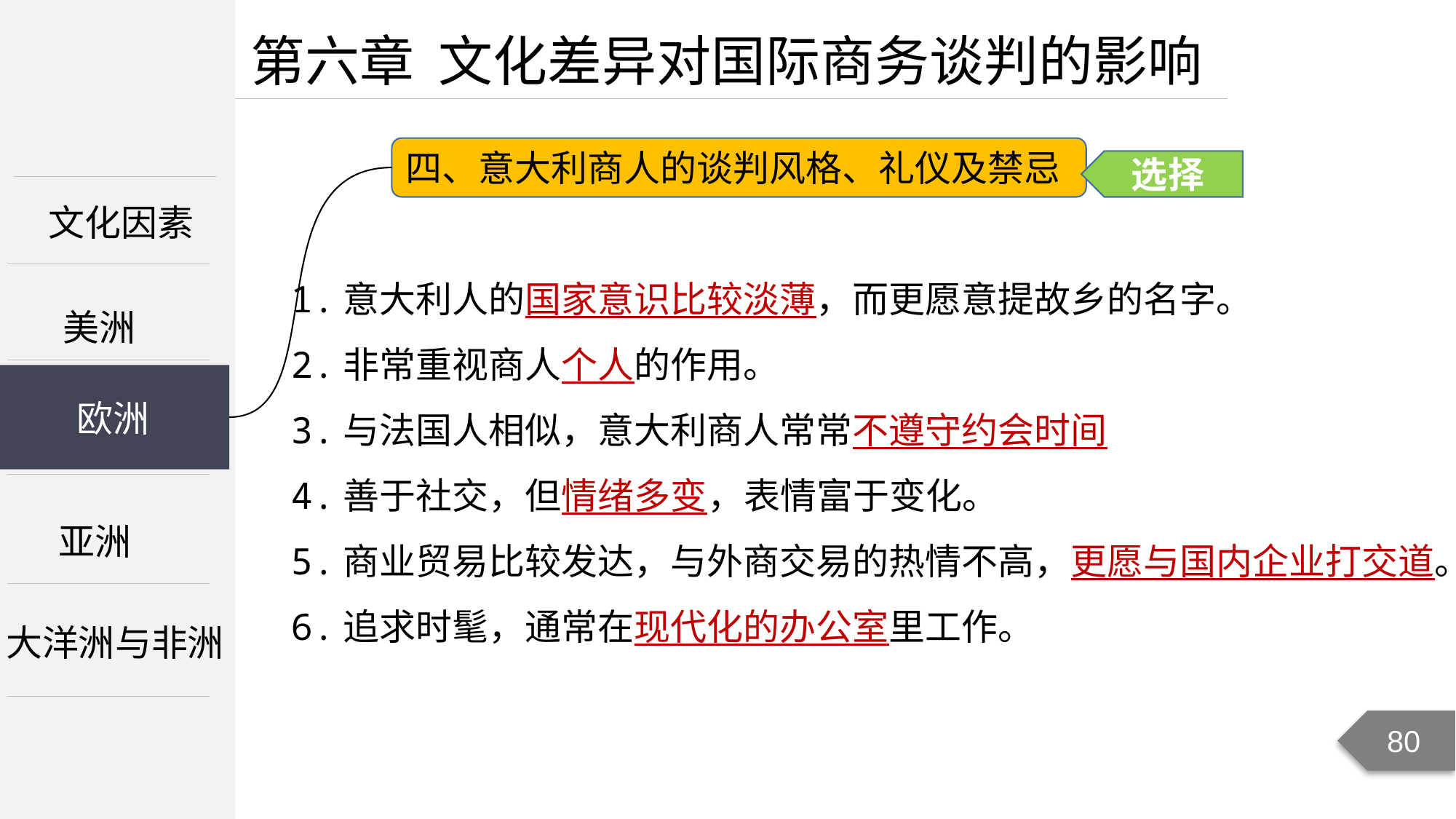

第六章  文化差异对国际商务谈判的影响
四、意大利商人的谈判风格、礼仪及禁忌
选择
文化因素
1.意大利人的国家意识比较淡薄，而更愿意提故乡的名字。
2.非常重视商人个人的作用。
3.与法国人相似，意大利商人常常不遵守约会时间
4.善于社交，但情绪多变，表情富于变化。
5.商业贸易比较发达，与外商交易的热情不高，更愿与国内企业打交道。
6.追求时髦，通常在现代化的办公室里工作。
美洲
欧洲
欧洲
亚洲
大洋洲与非洲
80